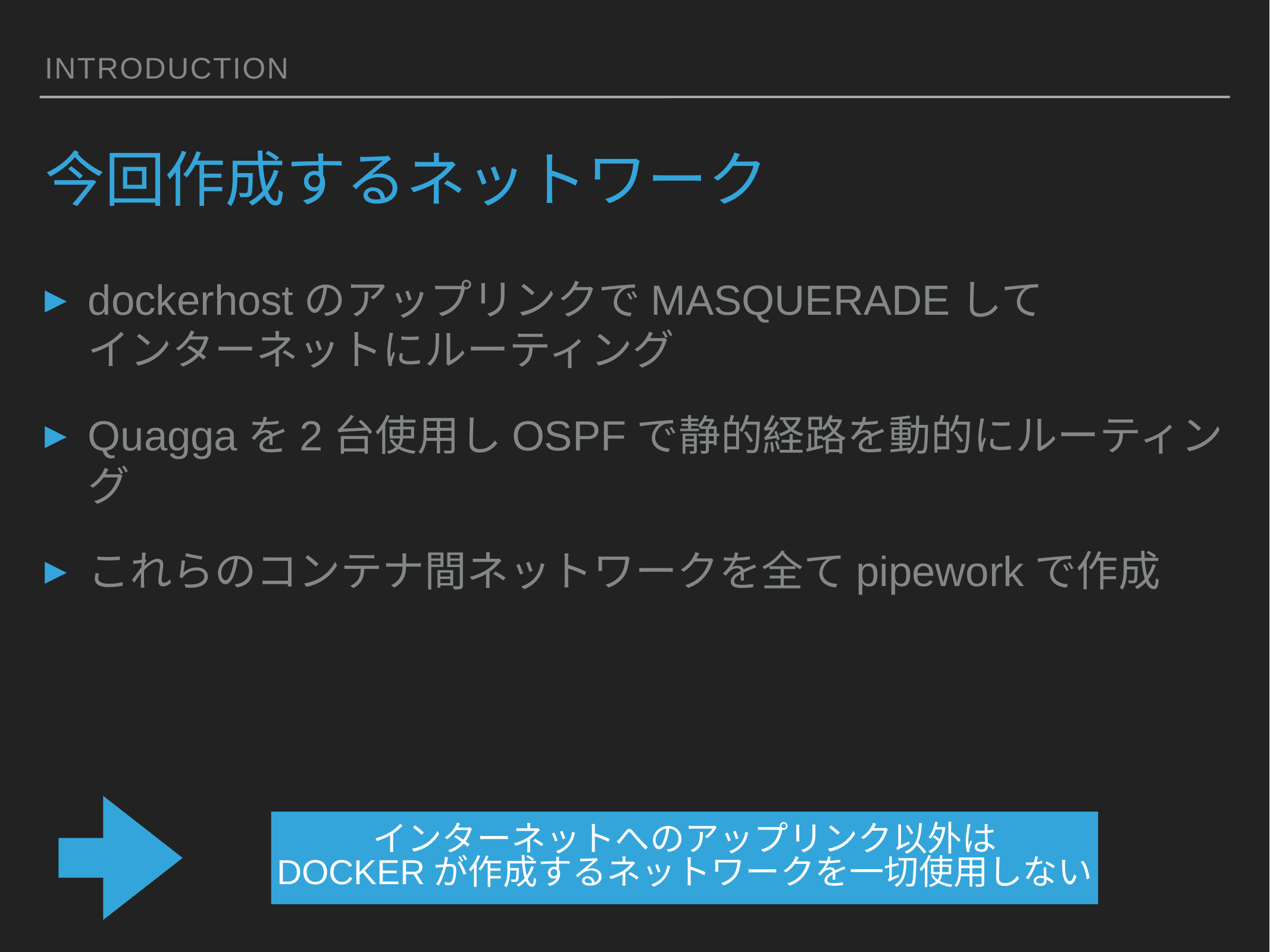

INTRODUCTION
# 今回作成するネットワーク
dockerhostのアップリンクでMASQUERADEして
インターネットにルーティング
Quaggaを2台使用しOSPFで静的経路を動的にルーティング
これらのコンテナ間ネットワークを全てpipeworkで作成

インターネットへのアップリンク以外は
dockerが作成するネットワークを一切使用しない